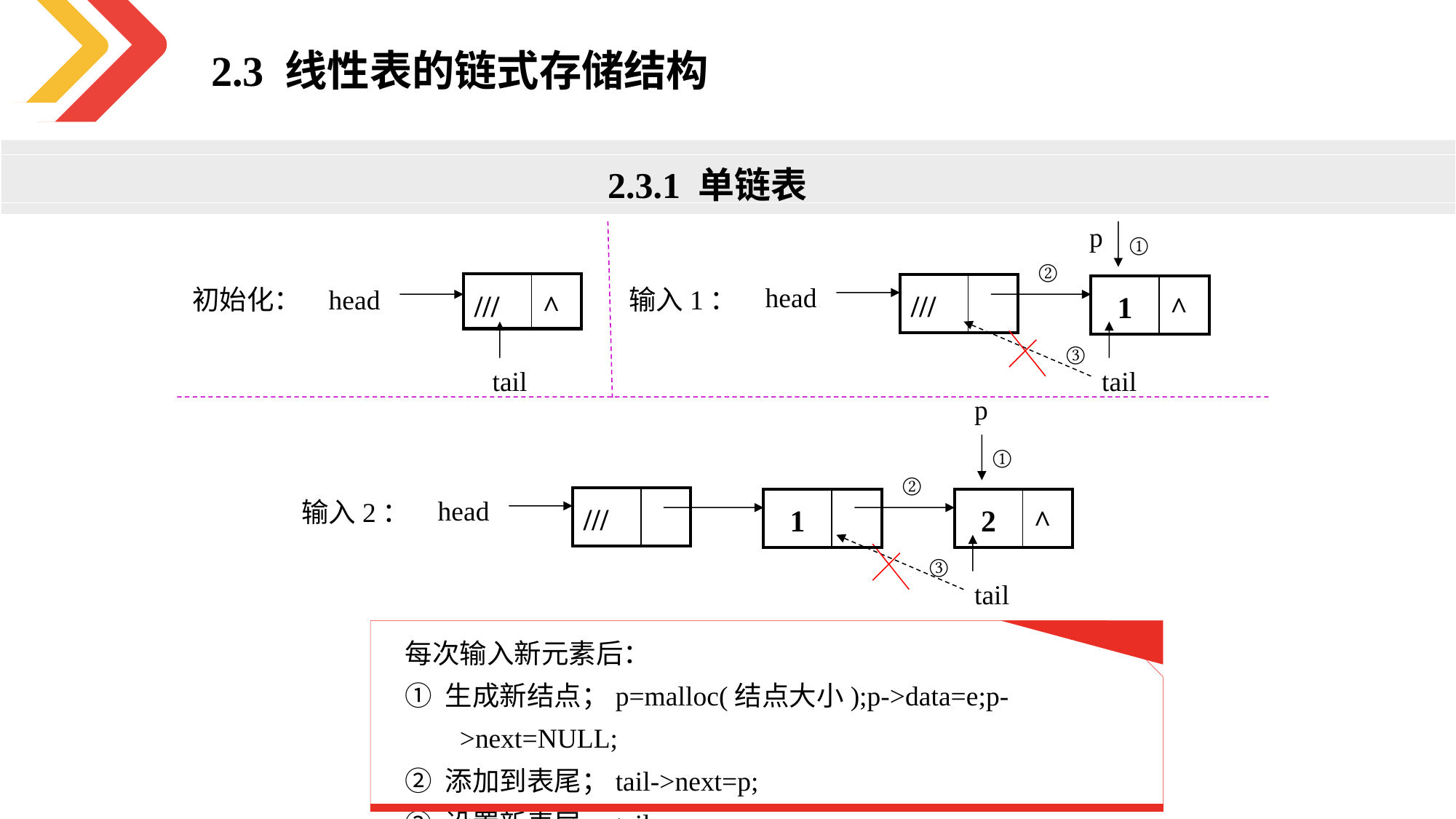

2.3 线性表的链式存储结构

2.3.1 单链表
①
p

②
head
初始化：
head
输入1：
| /// | ^ |
| --- | --- |
| /// |  |
| --- | --- |
| 1 | ^ |
| --- | --- |

③

tail
tail
p

①

②
head
输入2：
| /// |  |
| --- | --- |
| 1 |  |
| --- | --- |
| 2 | ^ |
| --- | --- |

③

tail

每次输入新元素后：
① 生成新结点；p=malloc(结点大小);p->data=e;p->next=NULL;
② 添加到表尾；tail->next=p;
③ 设置新表尾。tail=p;